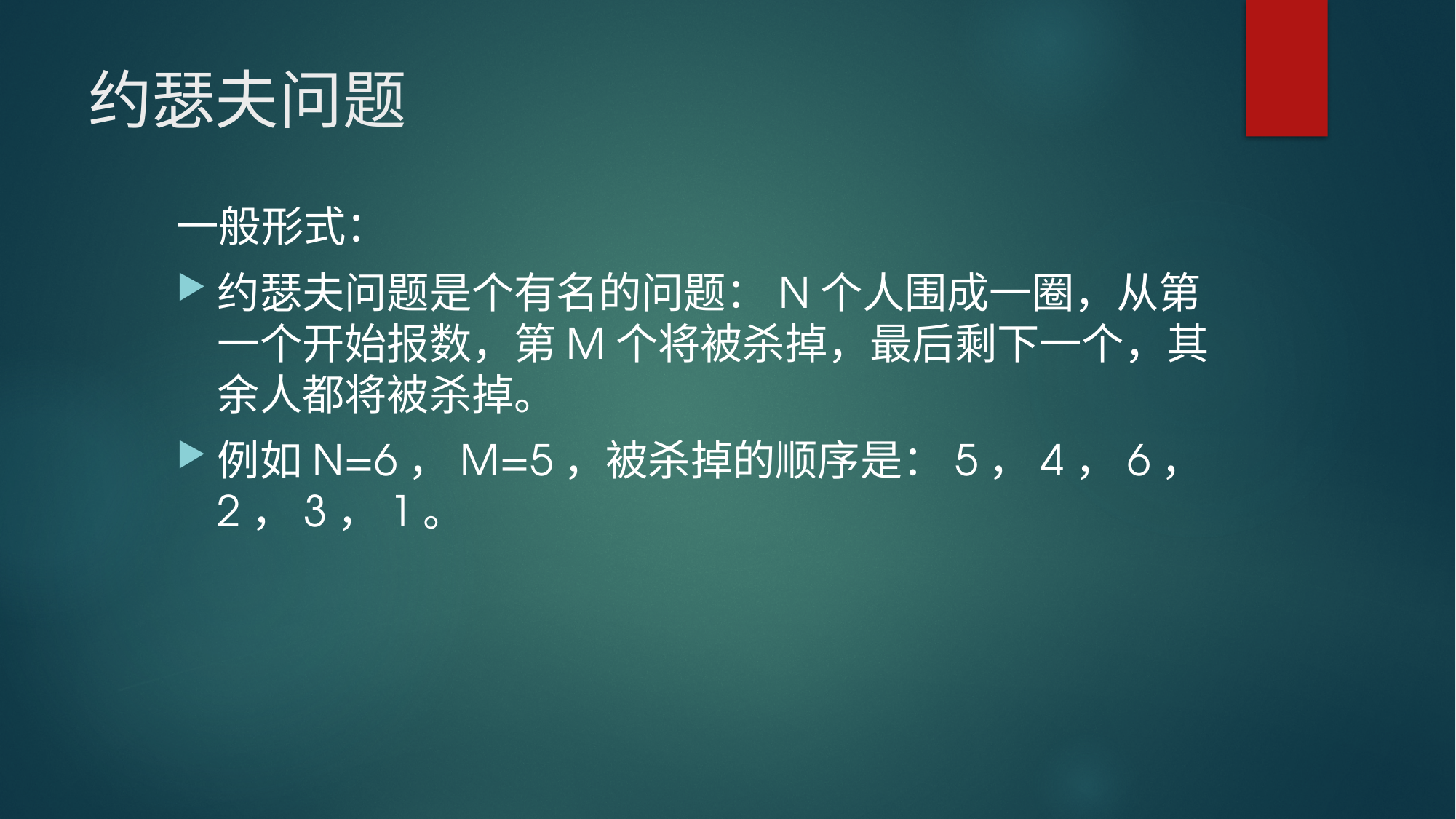

# 约瑟夫问题
一般形式：
约瑟夫问题是个有名的问题：N个人围成一圈，从第一个开始报数，第M个将被杀掉，最后剩下一个，其余人都将被杀掉。
例如N=6，M=5，被杀掉的顺序是：5，4，6，2，3，1。